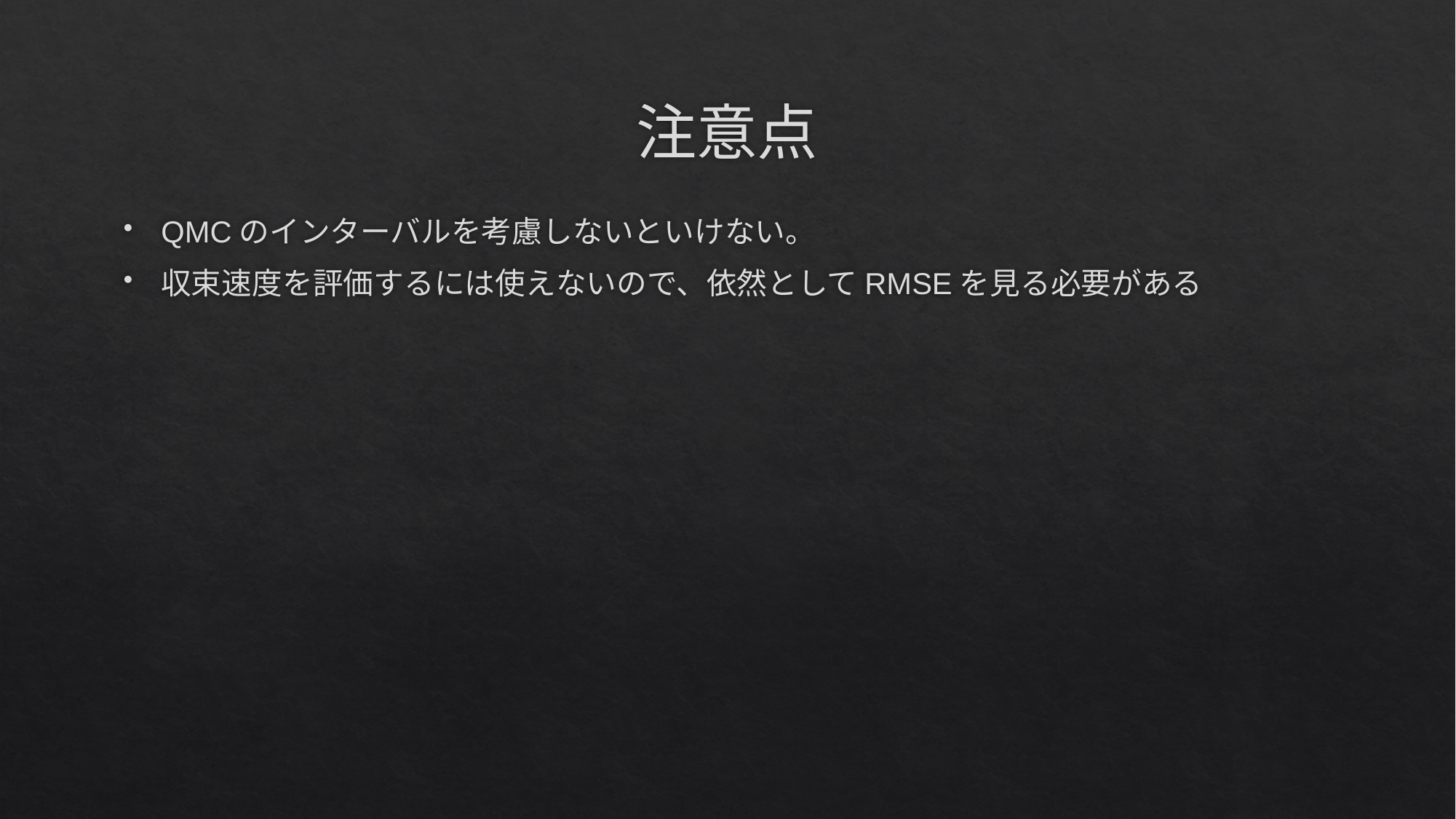

# 注意点
QMCのインターバルを考慮しないといけない。
収束速度を評価するには使えないので、依然としてRMSEを見る必要がある